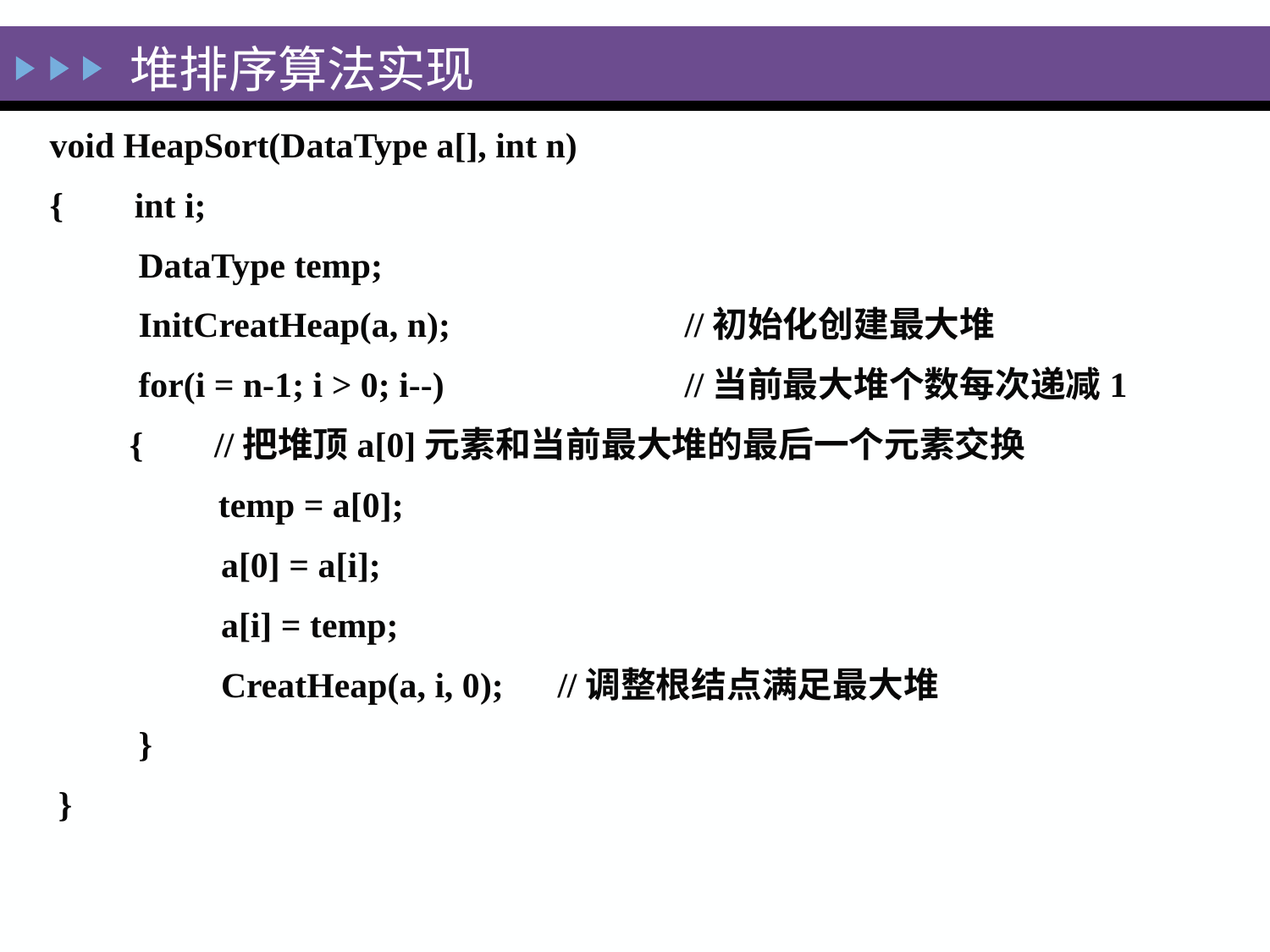

# 堆排序算法实现
void HeapSort(DataType a[], int n)
{        int i;
          DataType temp;
          InitCreatHeap(a, n);		//初始化创建最大堆
          for(i = n-1; i > 0; i--)		//当前最大堆个数每次递减1
         {        //把堆顶a[0]元素和当前最大堆的最后一个元素交换
                   temp = a[0];
	     a[0] = a[i];
	     a[i] = temp;
	     CreatHeap(a, i, 0);	//调整根结点满足最大堆
          }
 }